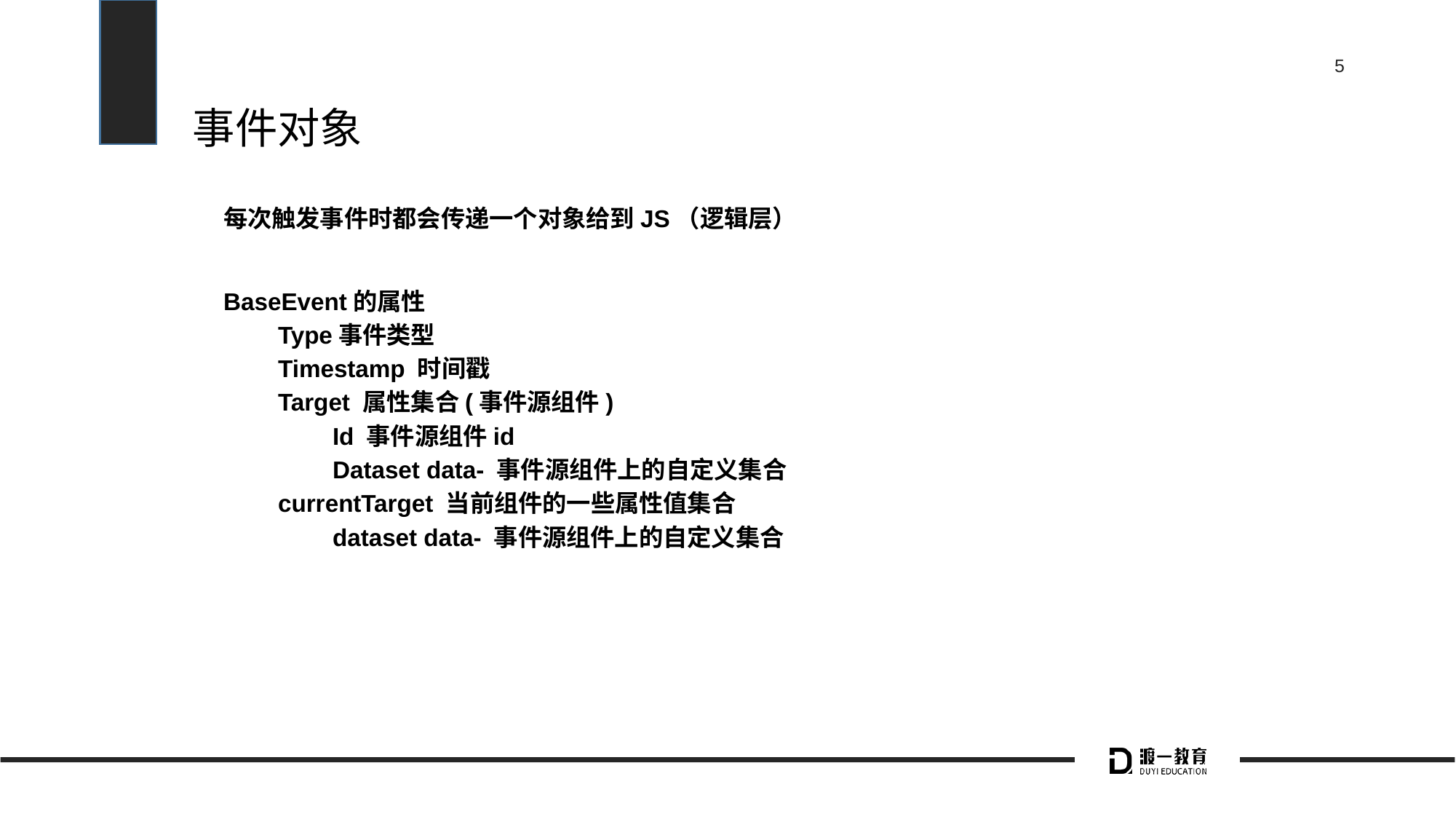

# 事件对象
每次触发事件时都会传递一个对象给到JS（逻辑层）

BaseEvent的属性
Type事件类型
Timestamp 时间戳
Target 属性集合(事件源组件)
Id 事件源组件id
Dataset data- 事件源组件上的自定义集合
currentTarget 当前组件的一些属性值集合
dataset data- 事件源组件上的自定义集合